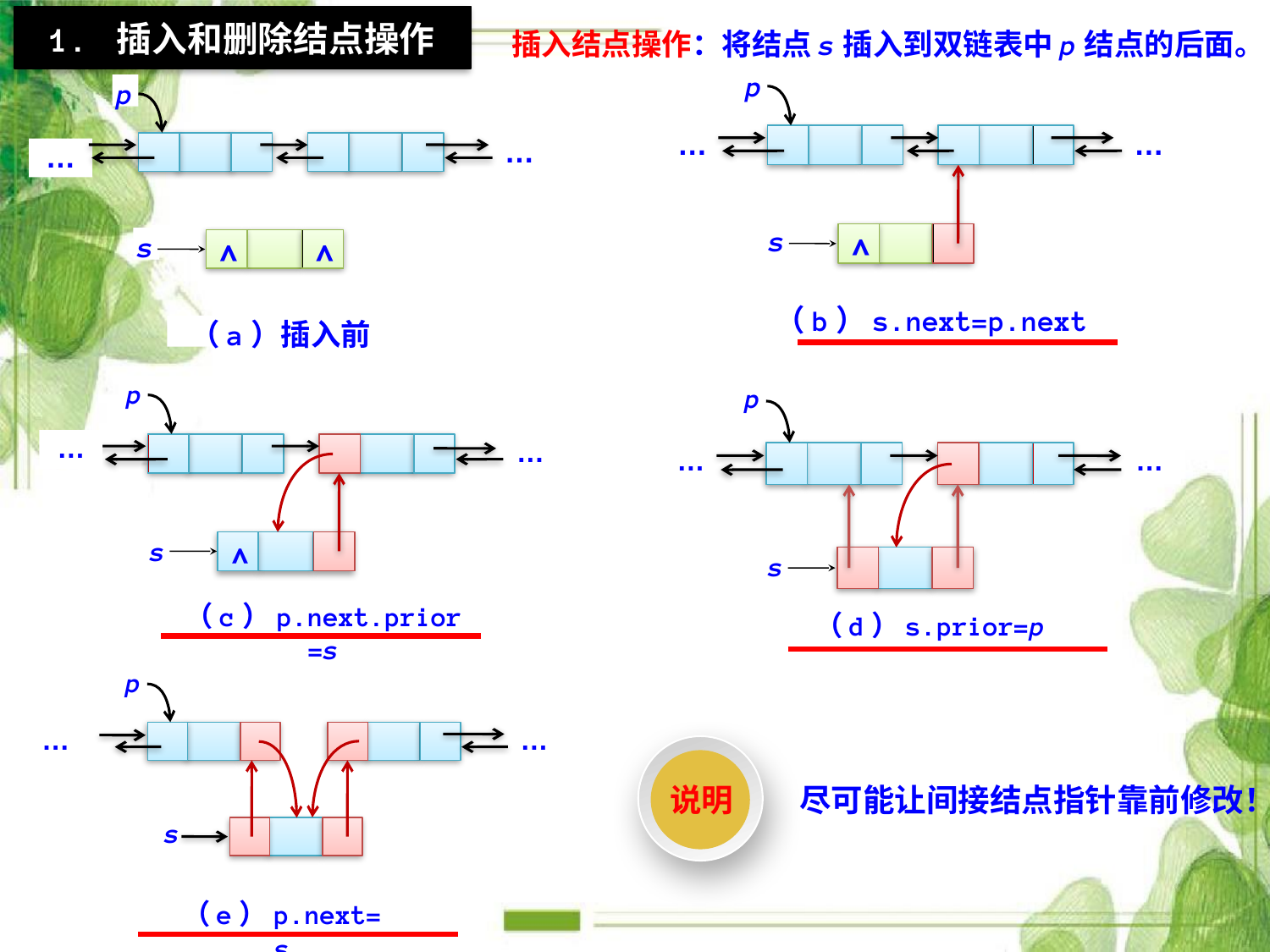

1. 插入和删除结点操作
插入结点操作：将结点s插入到双链表中p结点的后面。
p

…

…

s
∧

（b）s.next=p.next

p

…
…

s
∧

∧

（a）插入前

p

…

…

∧

s

（c）p.next.prior=s

p

…

…

s

（d）s.prior=p

p

…

…

s

（e）p.next=s

说明
尽可能让间接结点指针靠前修改！